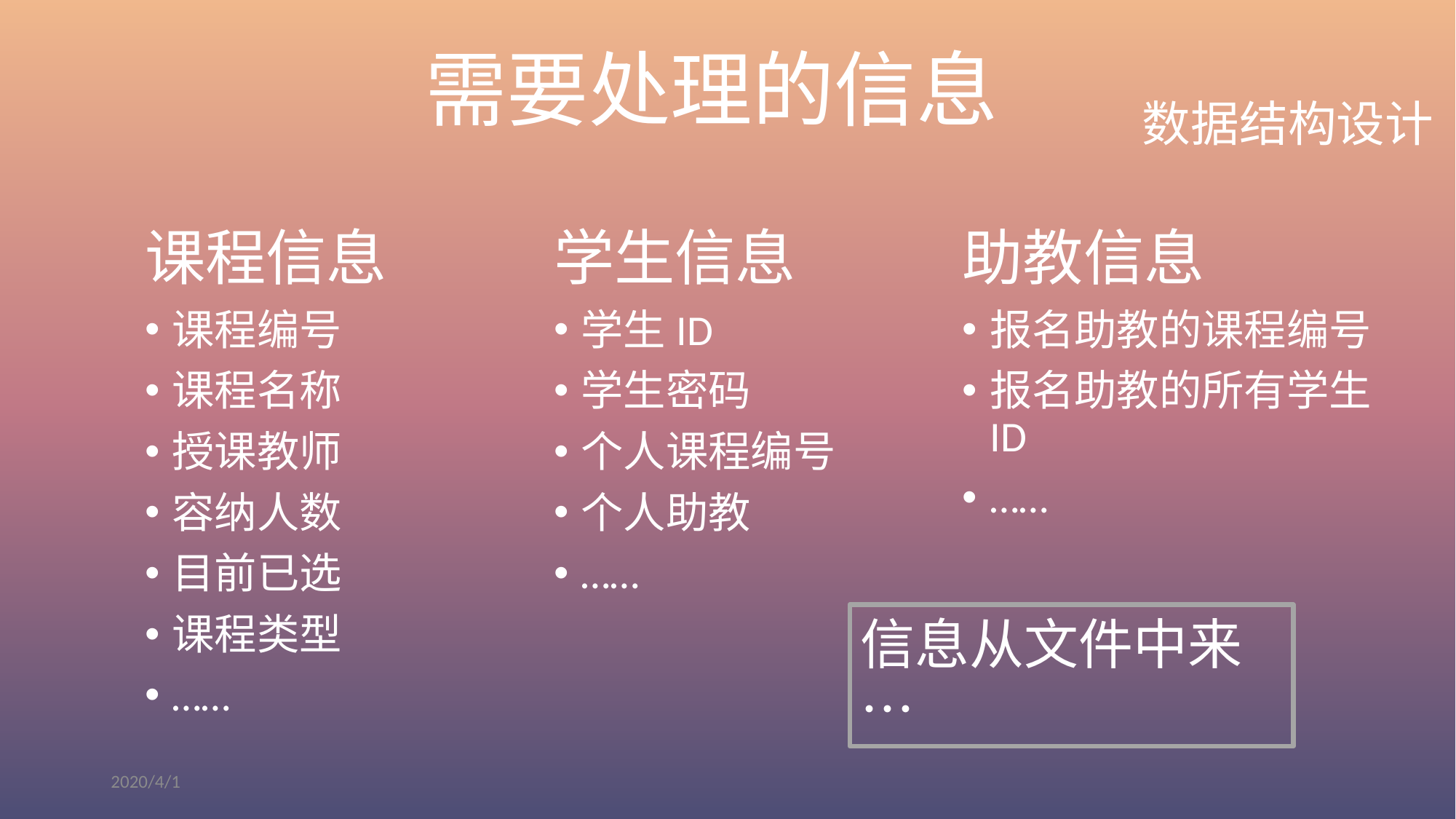

需要处理的信息
数据结构设计
课程信息
课程编号
课程名称
授课教师
容纳人数
目前已选
课程类型
……

学生信息
学生ID
学生密码
个人课程编号
个人助教
……

助教信息
报名助教的课程编号
报名助教的所有学生ID
……

信息从文件中来…
2020/4/1